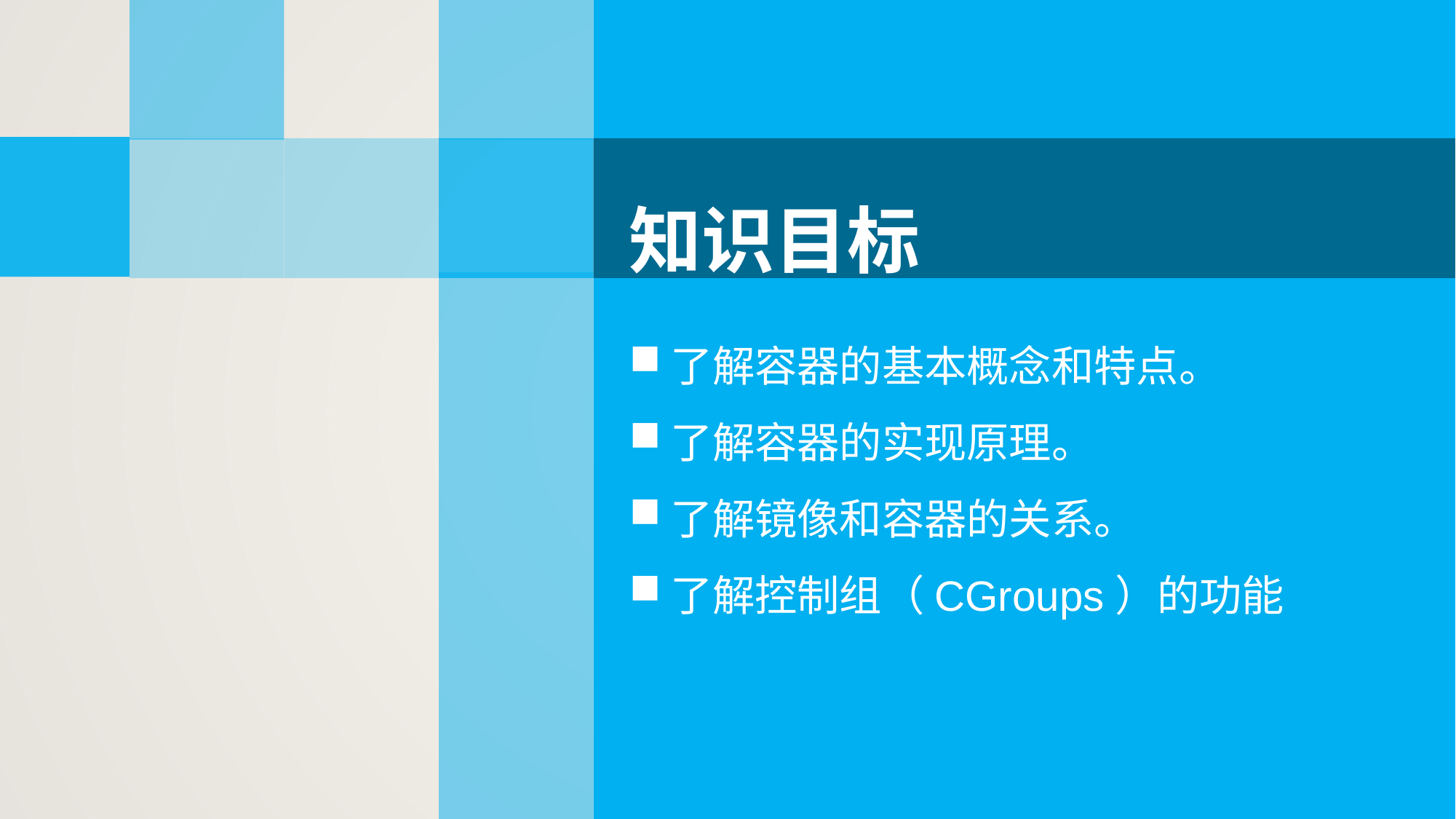

知识目标
了解容器的基本概念和特点。
了解容器的实现原理。
了解镜像和容器的关系。
了解控制组（CGroups）的功能